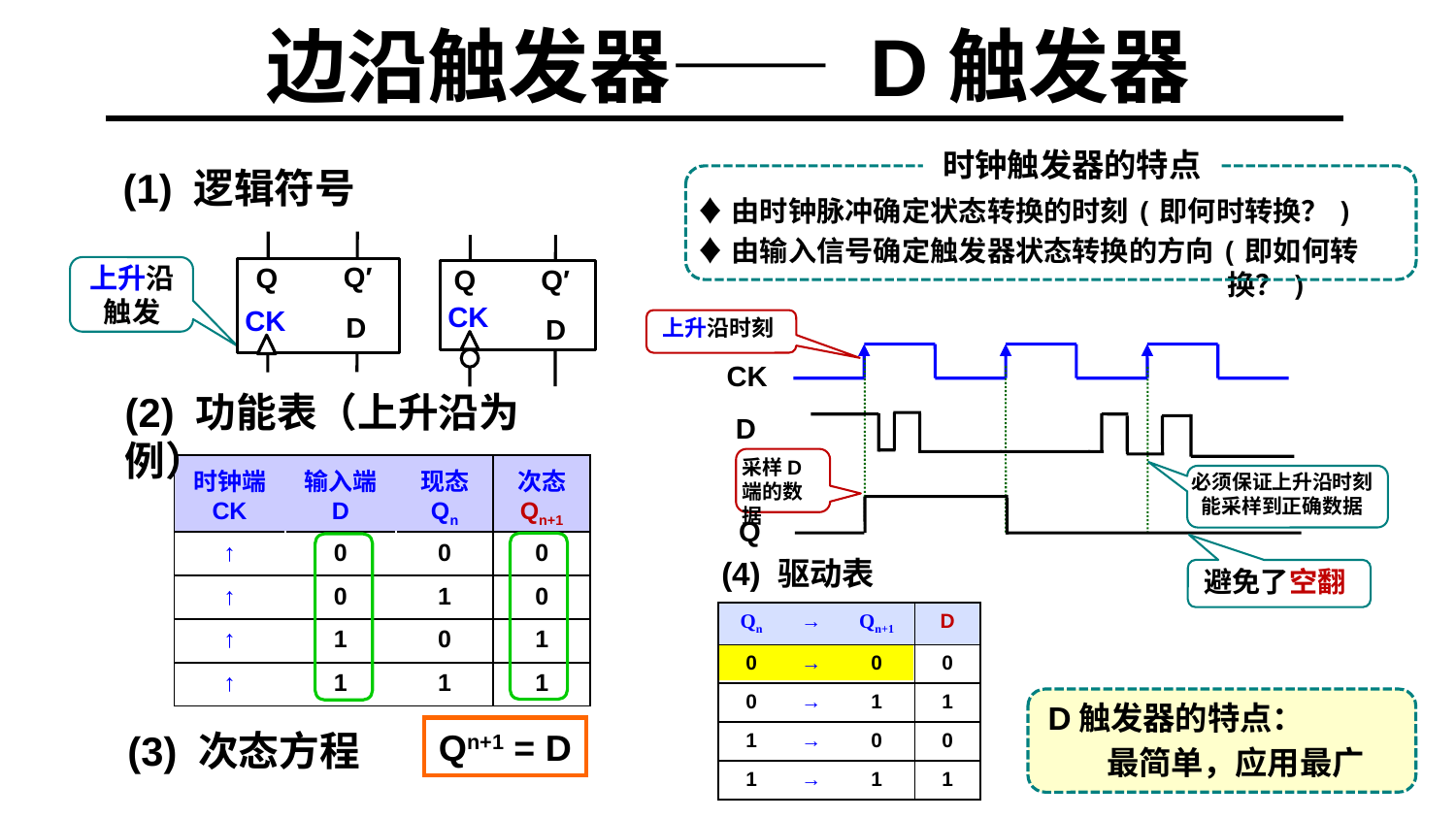

# 边沿触发器—— D触发器
时钟触发器的特点

♦由时钟脉冲确定状态转换的时刻(即何时转换？)
♦由输入信号确定触发器状态转换的方向(即如何转换？)
(1) 逻辑符号
Q′
Q

CK
D

Q
Q′

CK
D

上升沿触发

上升沿时刻

CK

(2) 功能表（上升沿为例）
D

采样D端的数据

| 时钟端 CK | 输入端 D | 现态 Qn | 次态 Qn+1 |
| --- | --- | --- | --- |
| ↑ | 0 | 0 | 0 |
| ↑ | 0 | 1 | 0 |
| ↑ | 1 | 0 | 1 |
| ↑ | 1 | 1 | 1 |
必须保证上升沿时刻能采样到正确数据

Q

(4) 驱动表
避免了空翻

| Qn | → | Qn+1 | D |
| --- | --- | --- | --- |
| 0 | → | 0 | 0 |
| 0 | → | 1 | 1 |
| 1 | → | 0 | 0 |
| 1 | → | 1 | 1 |

D触发器的特点：
       最简单，应用最广
Qn+1 = D
(3) 次态方程
5